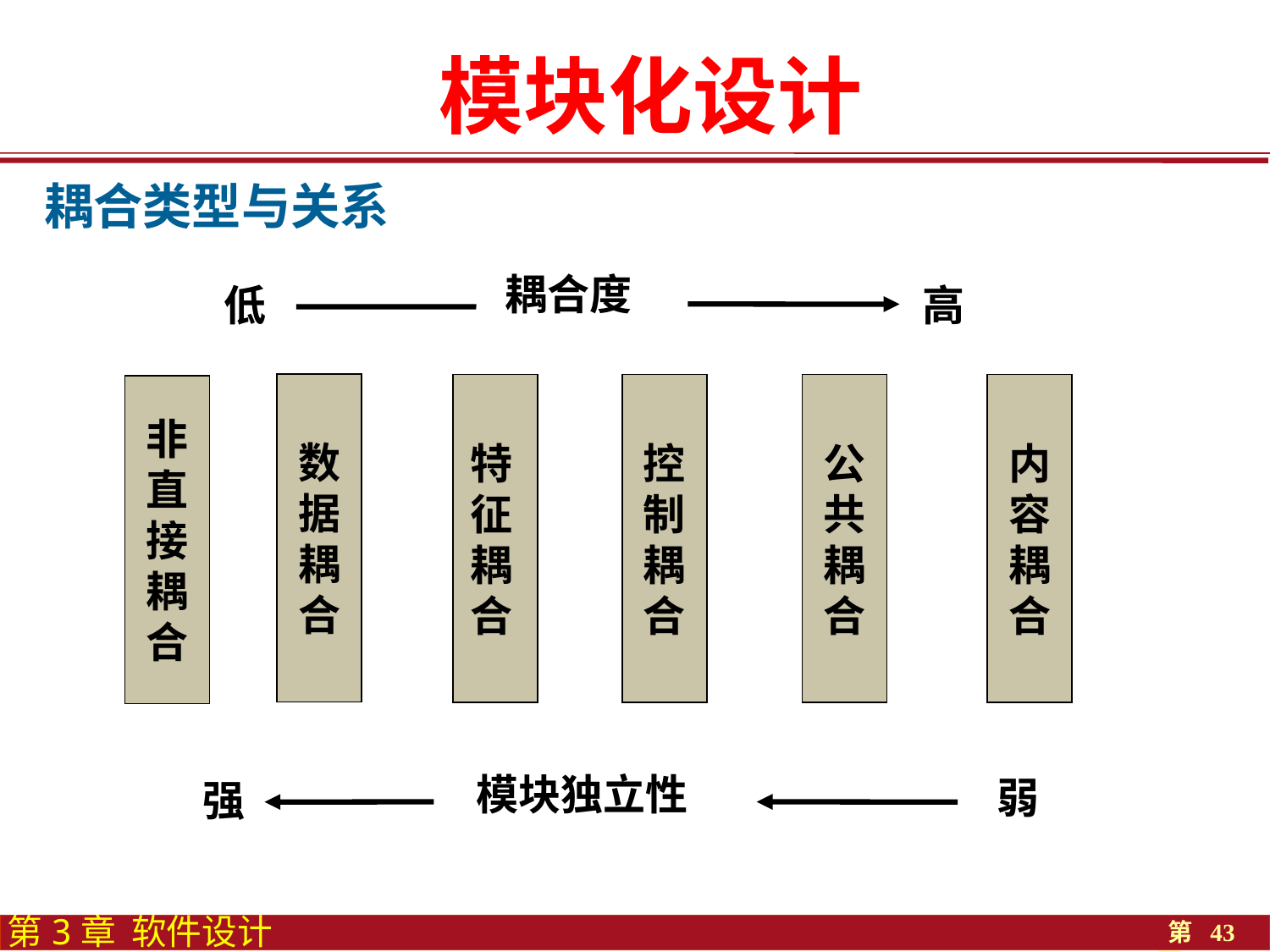

模块化设计
耦合类型与关系
    耦合度
低
高

数
据
耦
合
特
征
耦
合
控
制
耦
合
公
共
耦
合
内
容
耦
合
非
直
接
耦
合
 模块独立性
弱
强